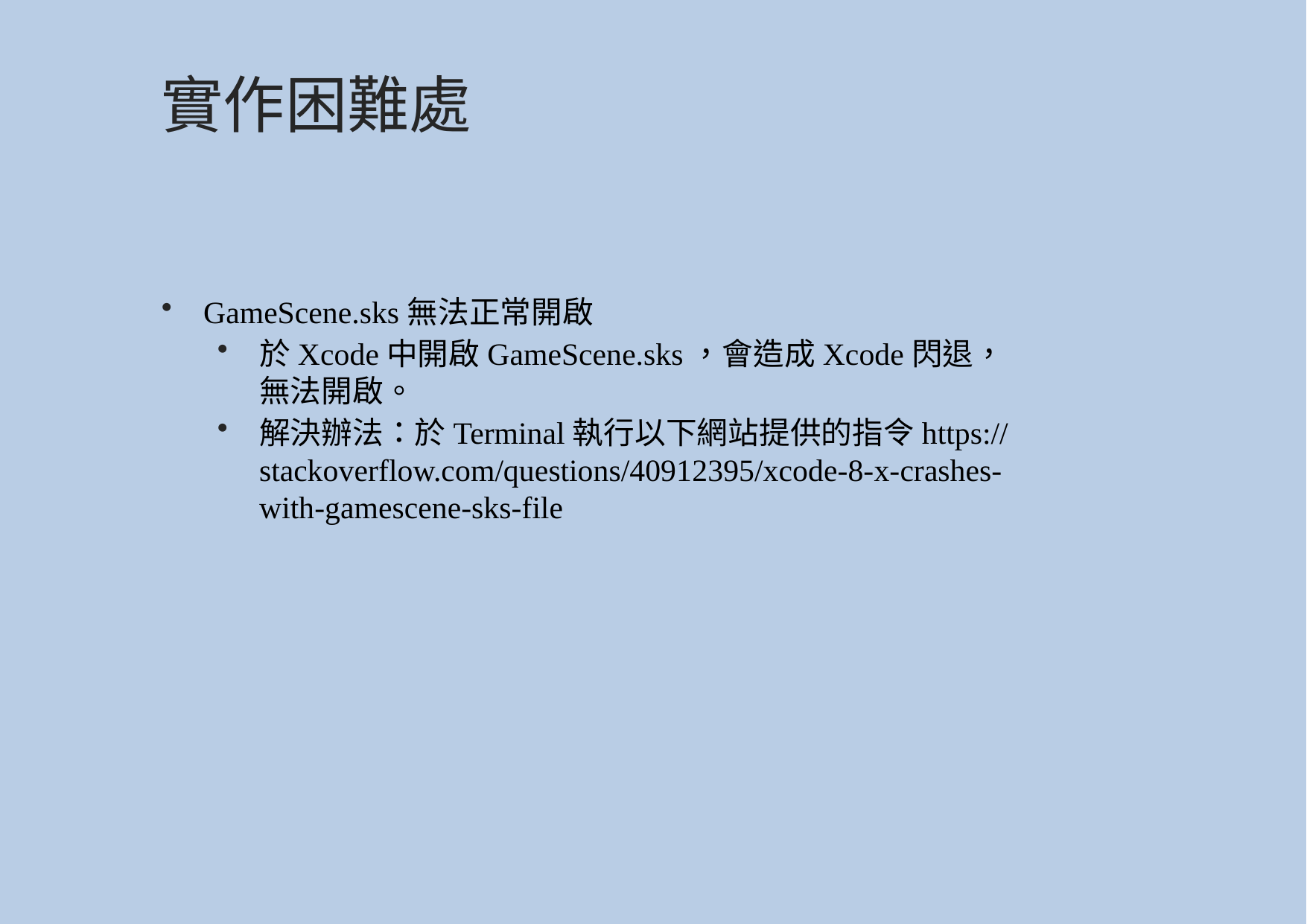

# 實作困難處
GameScene.sks無法正常開啟
於Xcode中開啟GameScene.sks，會造成Xcode閃退，無法開啟。
解決辦法：於Terminal執行以下網站提供的指令https://stackoverflow.com/questions/40912395/xcode-8-x-crashes-with-gamescene-sks-file